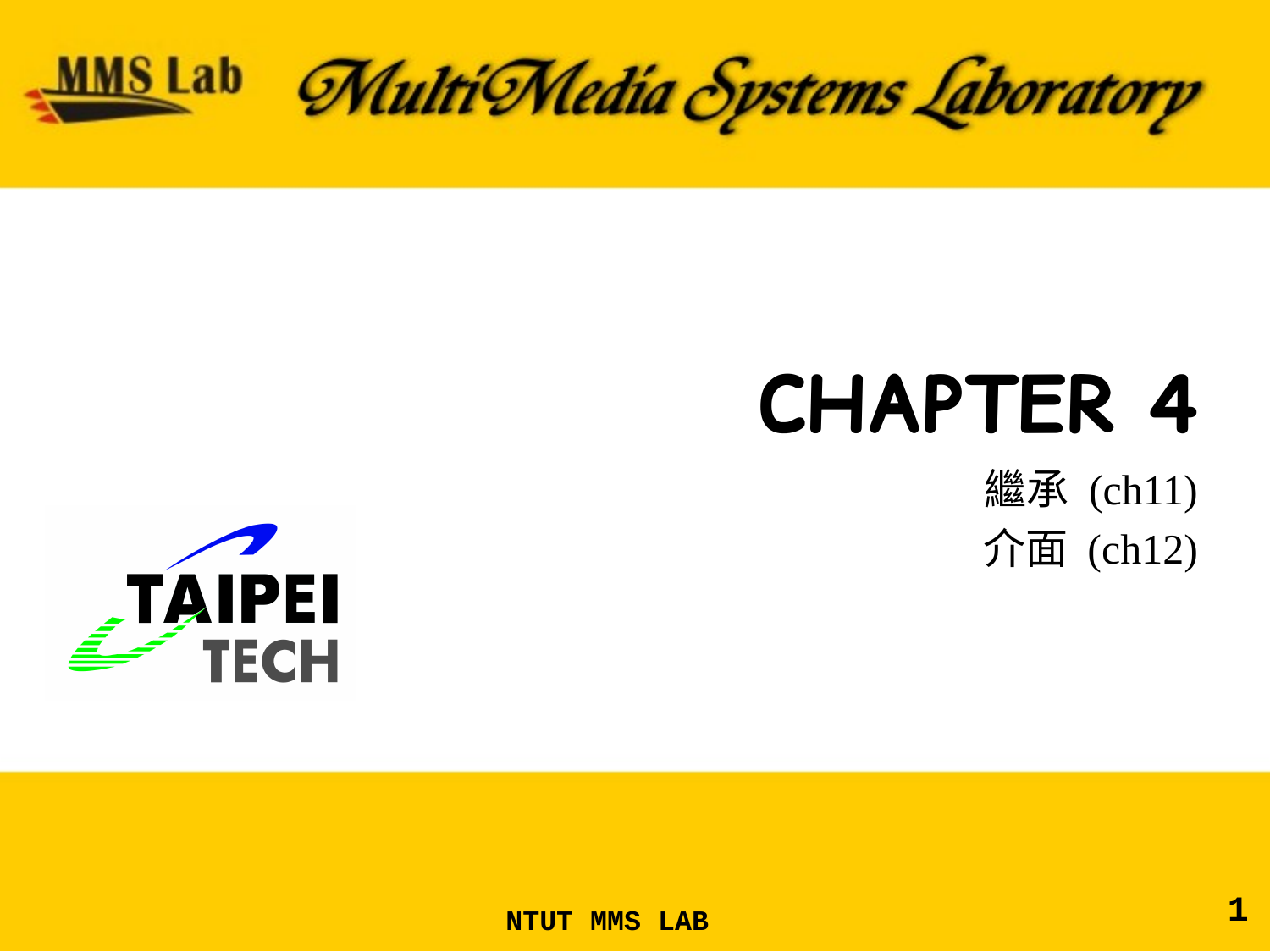

# CHAPTER 4
繼承 (ch11)
介面 (ch12)
1
NTUT MMS LAB